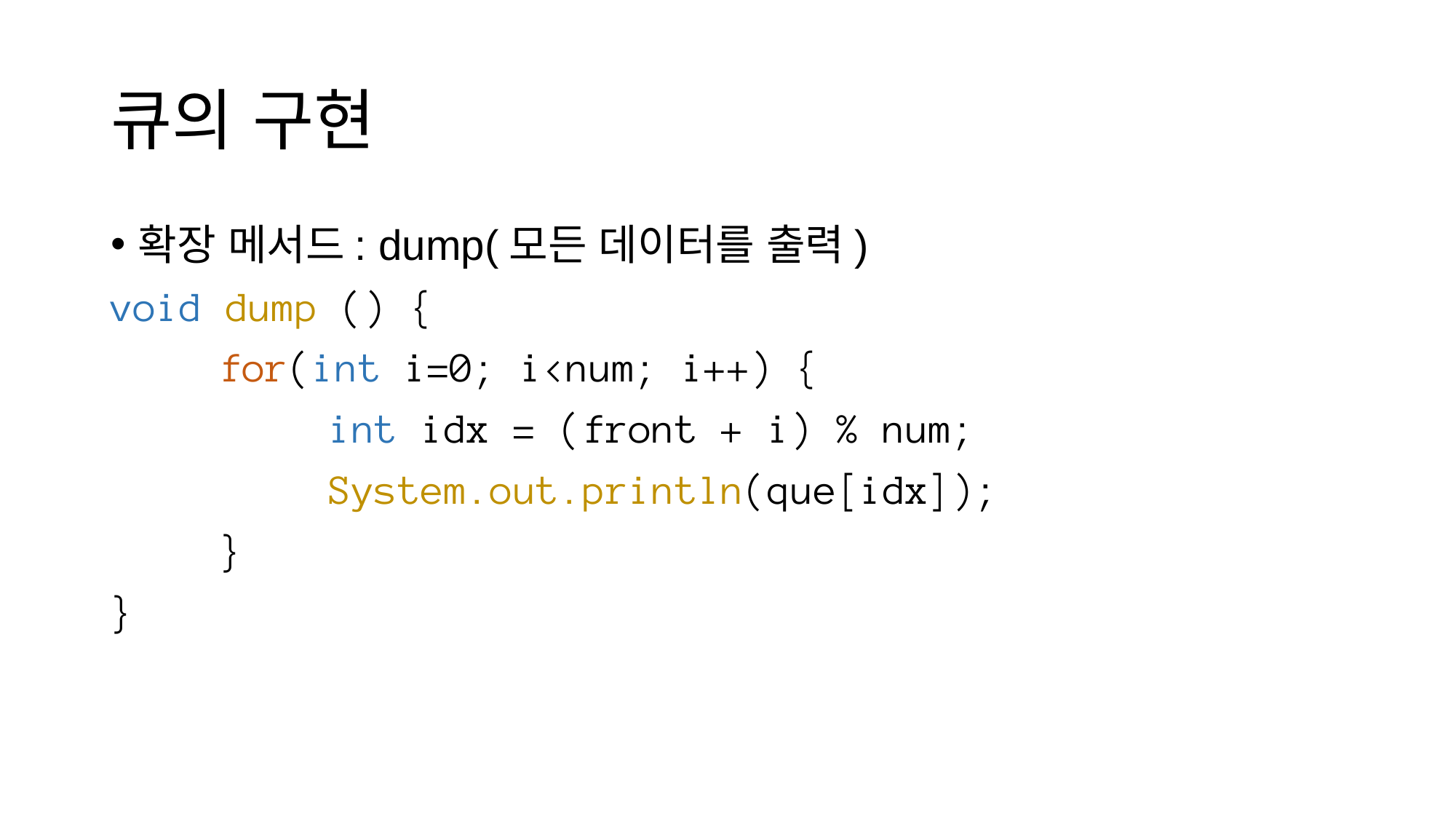

# 큐의 구현
확장 메서드: dump(모든 데이터를 출력)
void dump () {
	for(int i=0; i<num; i++) {
		int idx = (front + i) % num;
		System.out.println(que[idx]);
	}
}